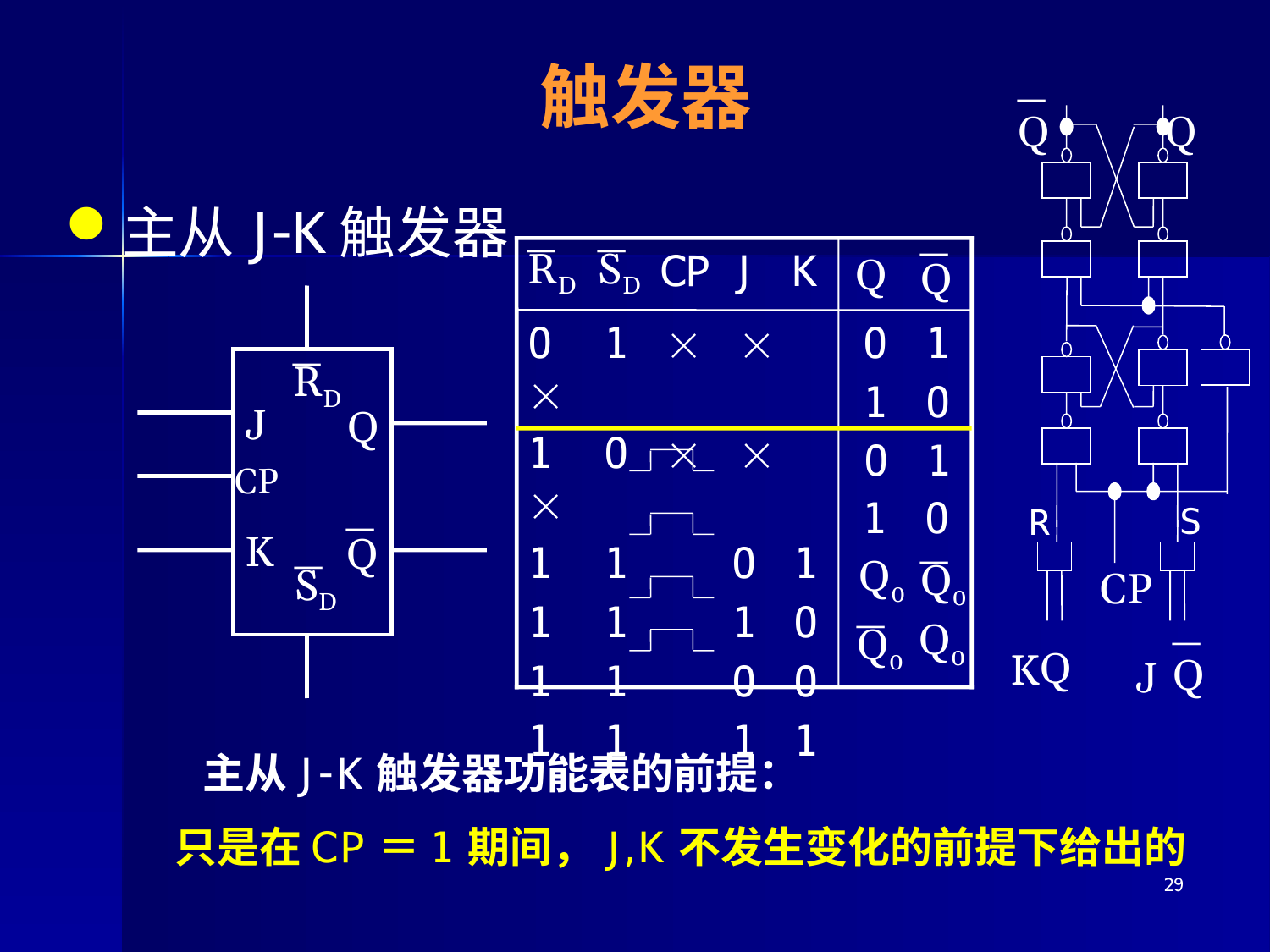

# 触发器
_
Q
Q

CP
S
R

_
Q
J

Q
K
主从J-K触发器

_
RD
_
SD
_
Q
          CP  J   K

0    1   ×   ×   ×
1    0   ×   ×   ×
1    1        0   1
1    1        1   0
1    1        0   0
1    1        1   1

 0   1
 1   0

Q
0   1
1   0
_
Q0
Q0
_
Q0
Q0

J

CP

K

_
RD
Q
_
Q
_
SD
主从J-K触发器功能表的前提：
只是在CP＝1期间，J,K不发生变化的前提下给出的
29